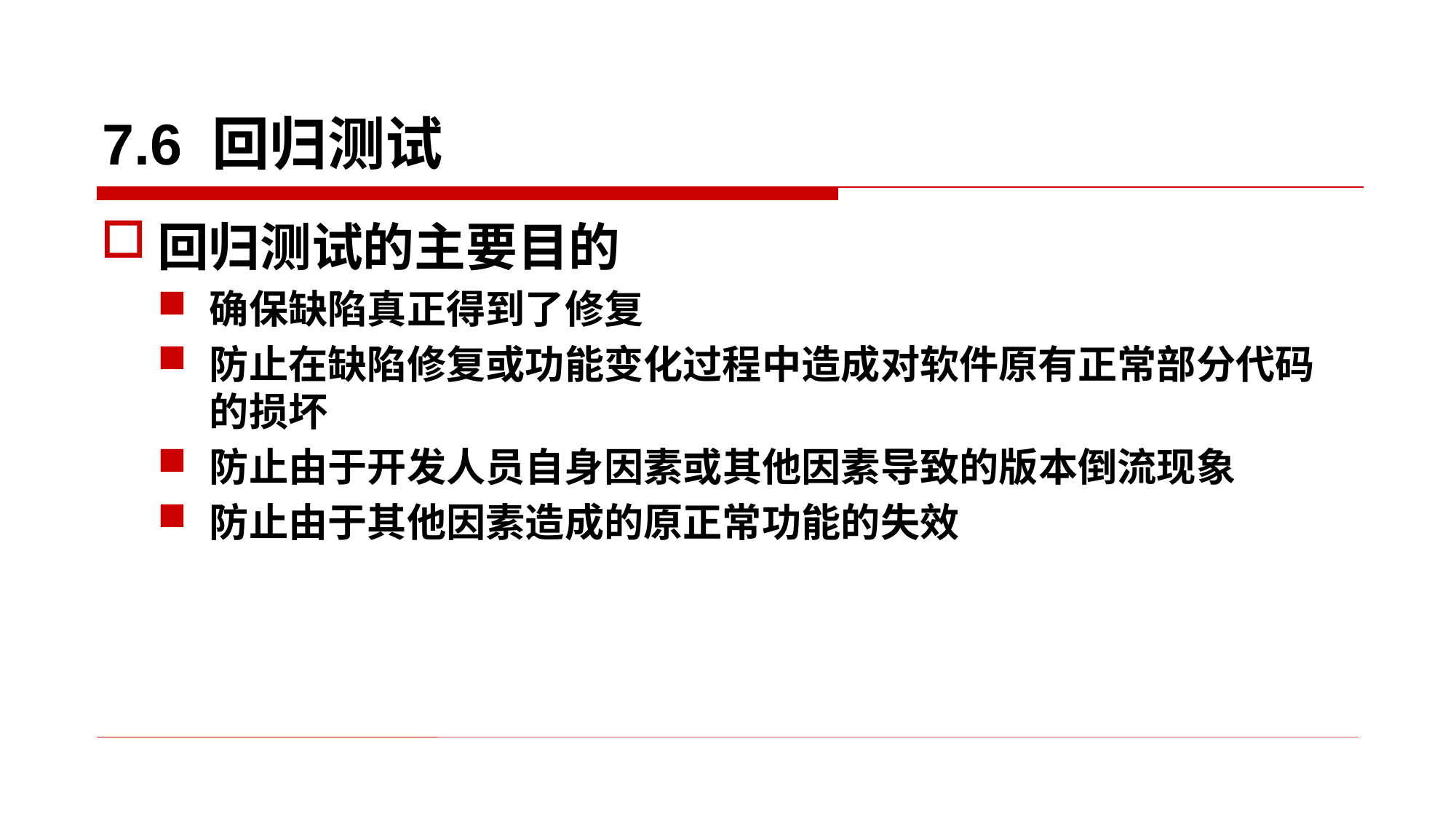

# 7.6 回归测试
回归测试的主要目的
确保缺陷真正得到了修复
防止在缺陷修复或功能变化过程中造成对软件原有正常部分代码的损坏
防止由于开发人员自身因素或其他因素导致的版本倒流现象
防止由于其他因素造成的原正常功能的失效
61